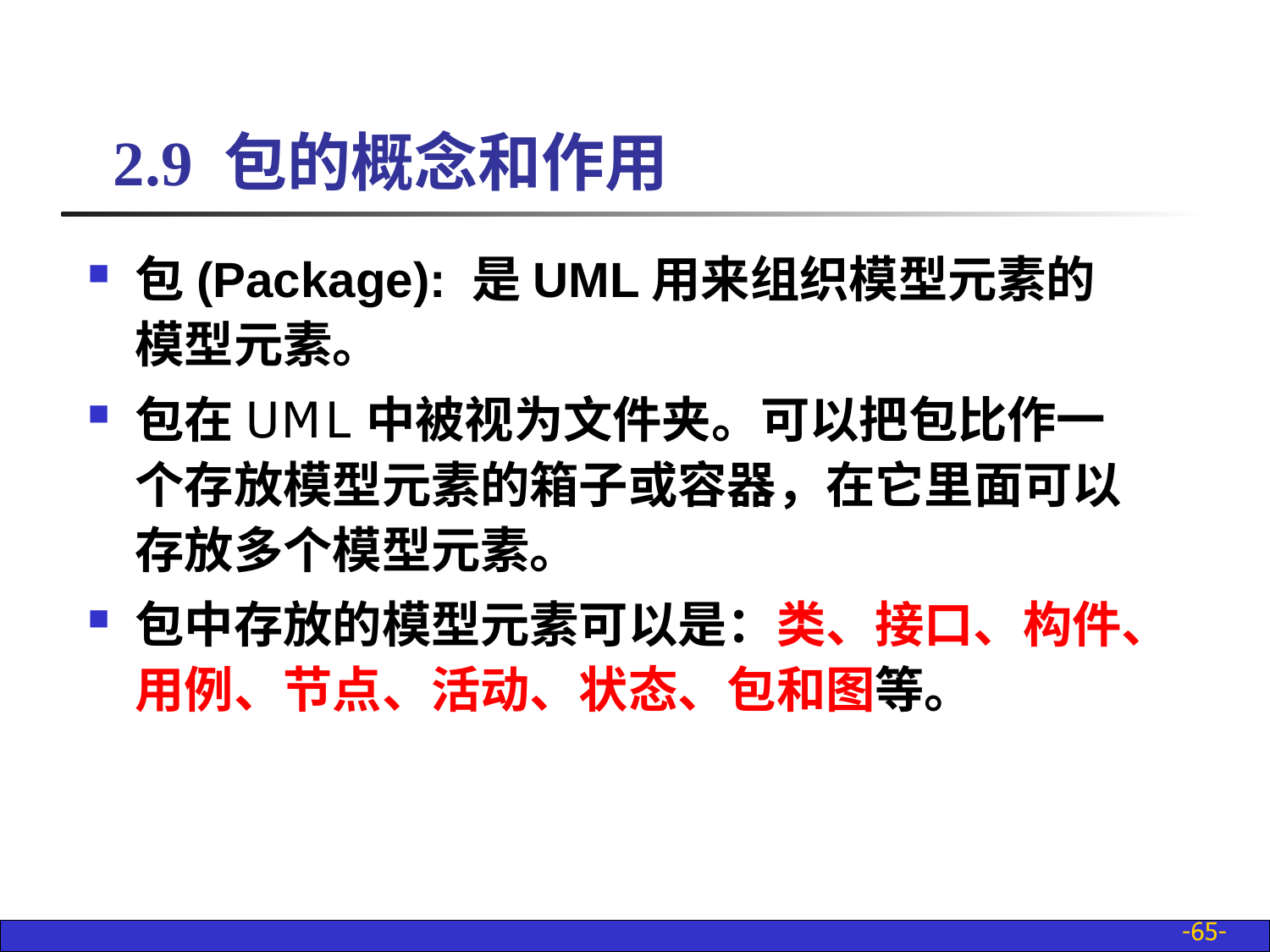

2.9 包的概念和作用
包(Package): 是UML用来组织模型元素的模型元素。
包在UML中被视为文件夹。可以把包比作一个存放模型元素的箱子或容器，在它里面可以存放多个模型元素。
包中存放的模型元素可以是：类、接口、构件、用例、节点、活动、状态、包和图等。

-65-